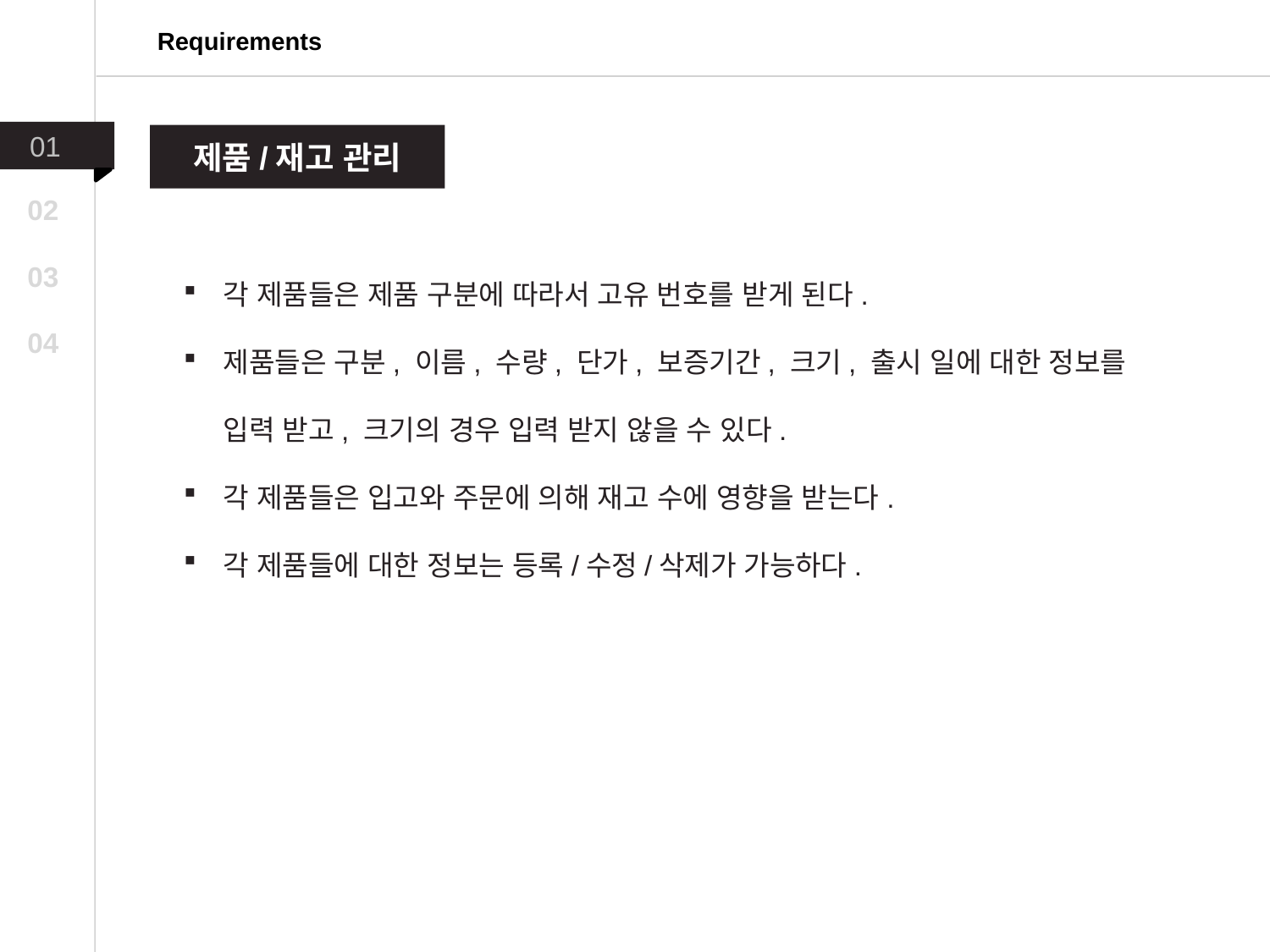

Requirements

01
제품/재고 관리

02
각 제품들은 제품 구분에 따라서 고유 번호를 받게 된다.
제품들은 구분, 이름, 수량, 단가, 보증기간, 크기, 출시 일에 대한 정보를 입력 받고, 크기의 경우 입력 받지 않을 수 있다.
각 제품들은 입고와 주문에 의해 재고 수에 영향을 받는다.
각 제품들에 대한 정보는 등록/수정/삭제가 가능하다.
03
04